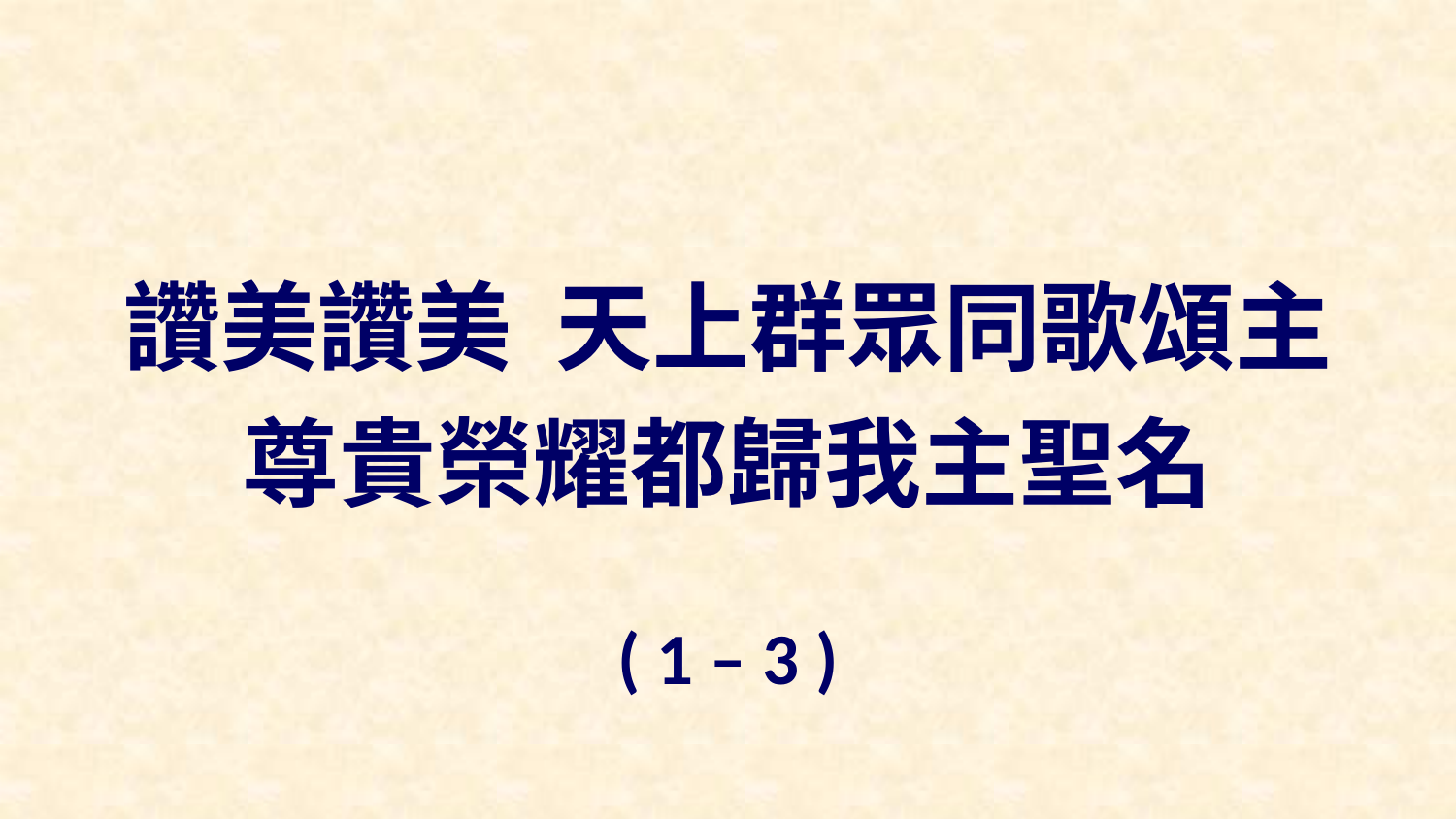

讚美讚美  天上群眾同歌頌主
尊貴榮耀都歸我主聖名
( 1 – 3 )